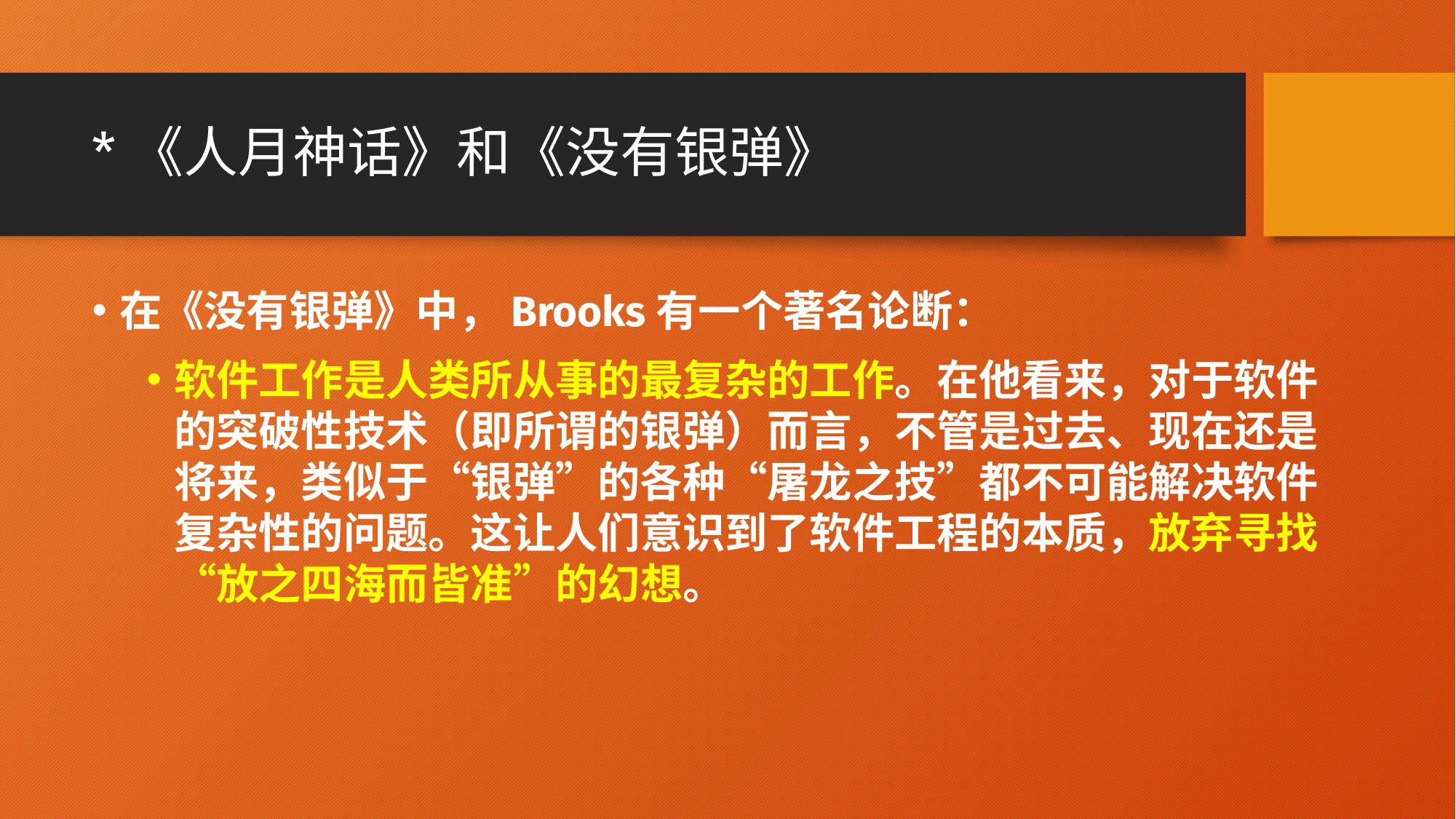

# *《人月神话》和《没有银弹》
在《没有银弹》中，Brooks有一个著名论断：
软件工作是人类所从事的最复杂的工作。在他看来，对于软件的突破性技术（即所谓的银弹）而言，不管是过去、现在还是将来，类似于“银弹”的各种“屠龙之技”都不可能解决软件复杂性的问题。这让人们意识到了软件工程的本质，放弃寻找“放之四海而皆准”的幻想。